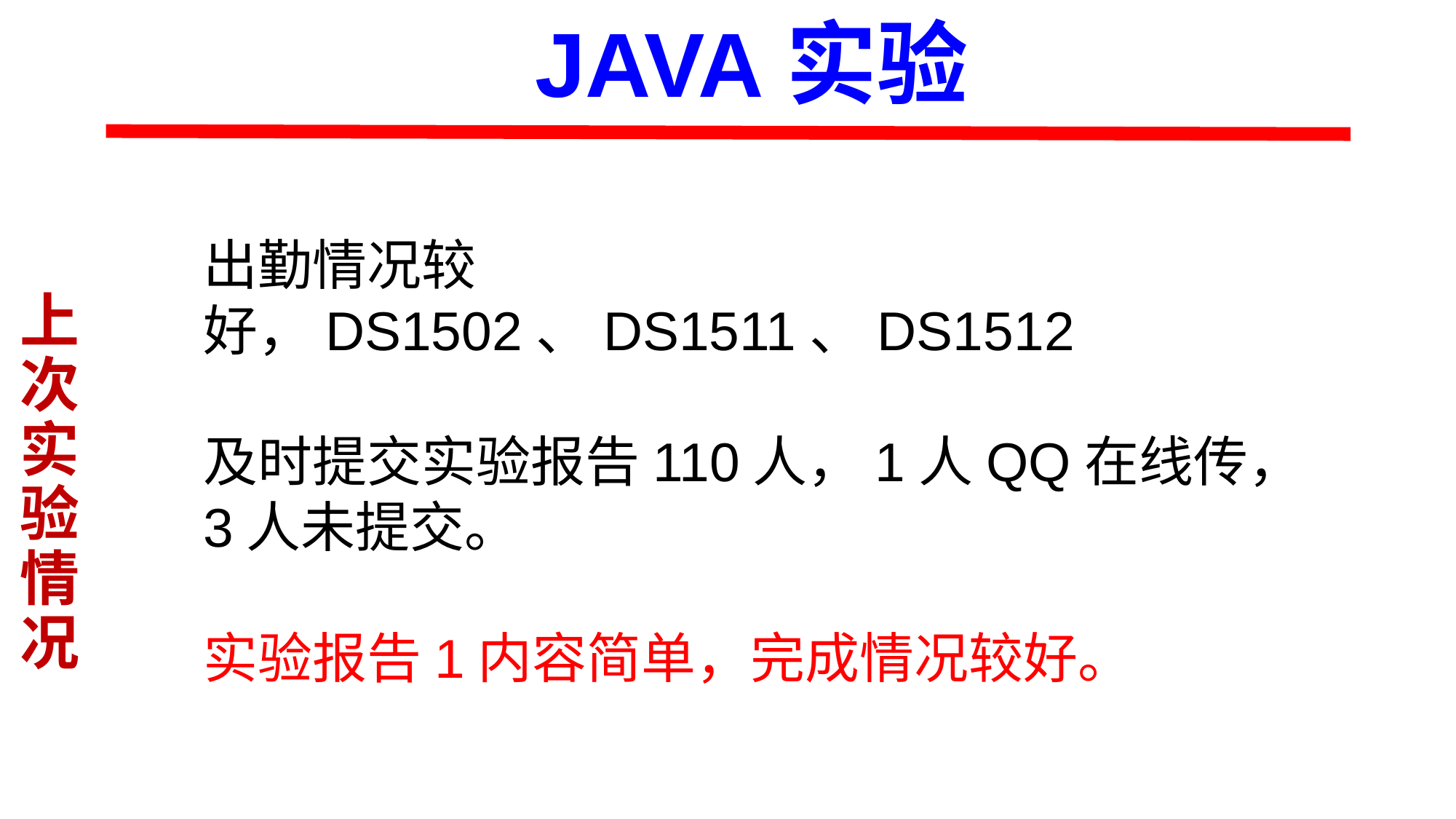

# JAVA实验
出勤情况较好，DS1502、DS1511、DS1512

及时提交实验报告110人，1人QQ在线传，3人未提交。

实验报告1内容简单，完成情况较好。
上次实验情况